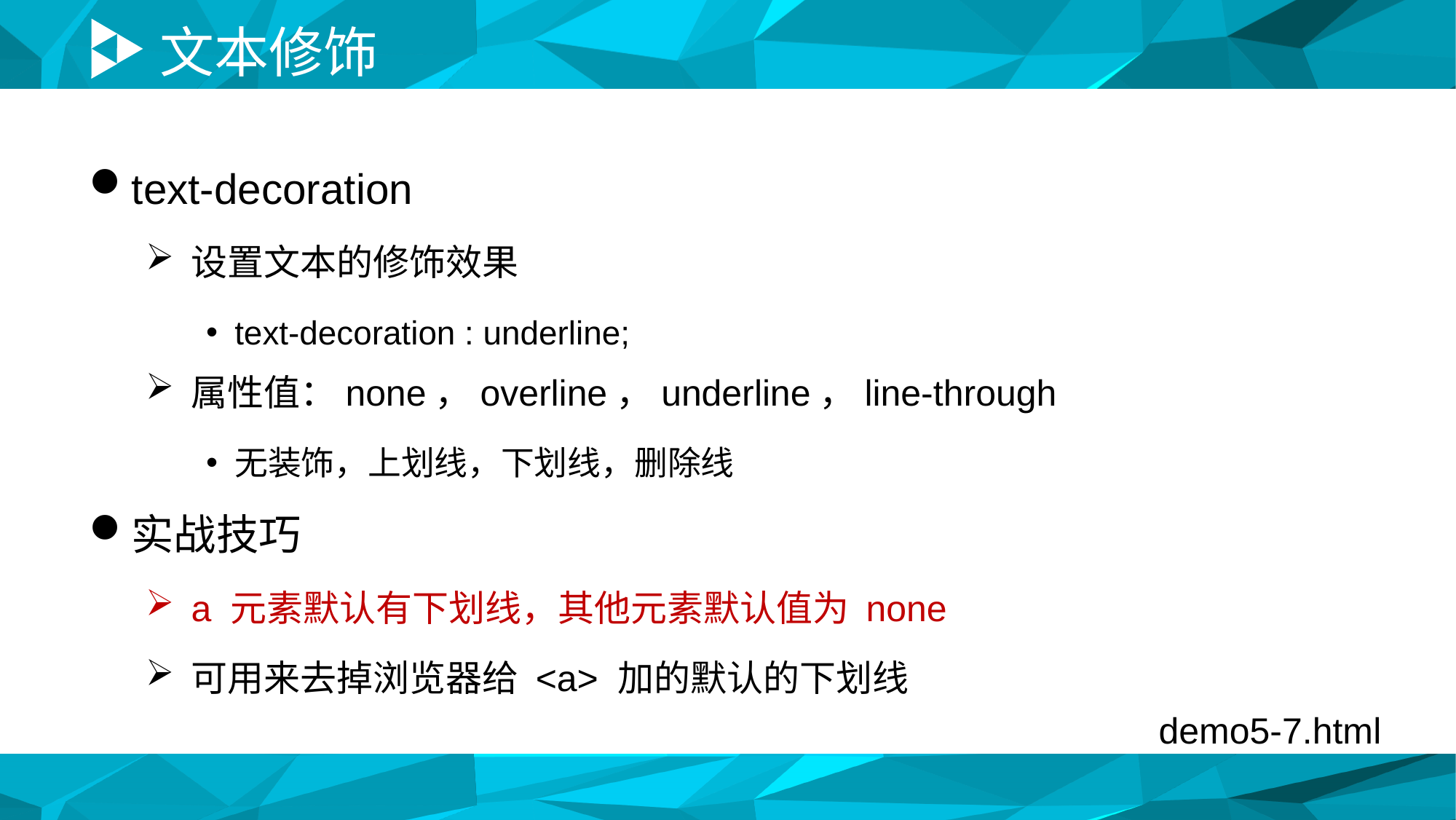

# 文本修饰
text-decoration
设置文本的修饰效果
text-decoration : underline;
属性值：none，overline，underline，line-through
无装饰，上划线，下划线，删除线
实战技巧
a 元素默认有下划线，其他元素默认值为 none
可用来去掉浏览器给 <a> 加的默认的下划线

demo5-7.html